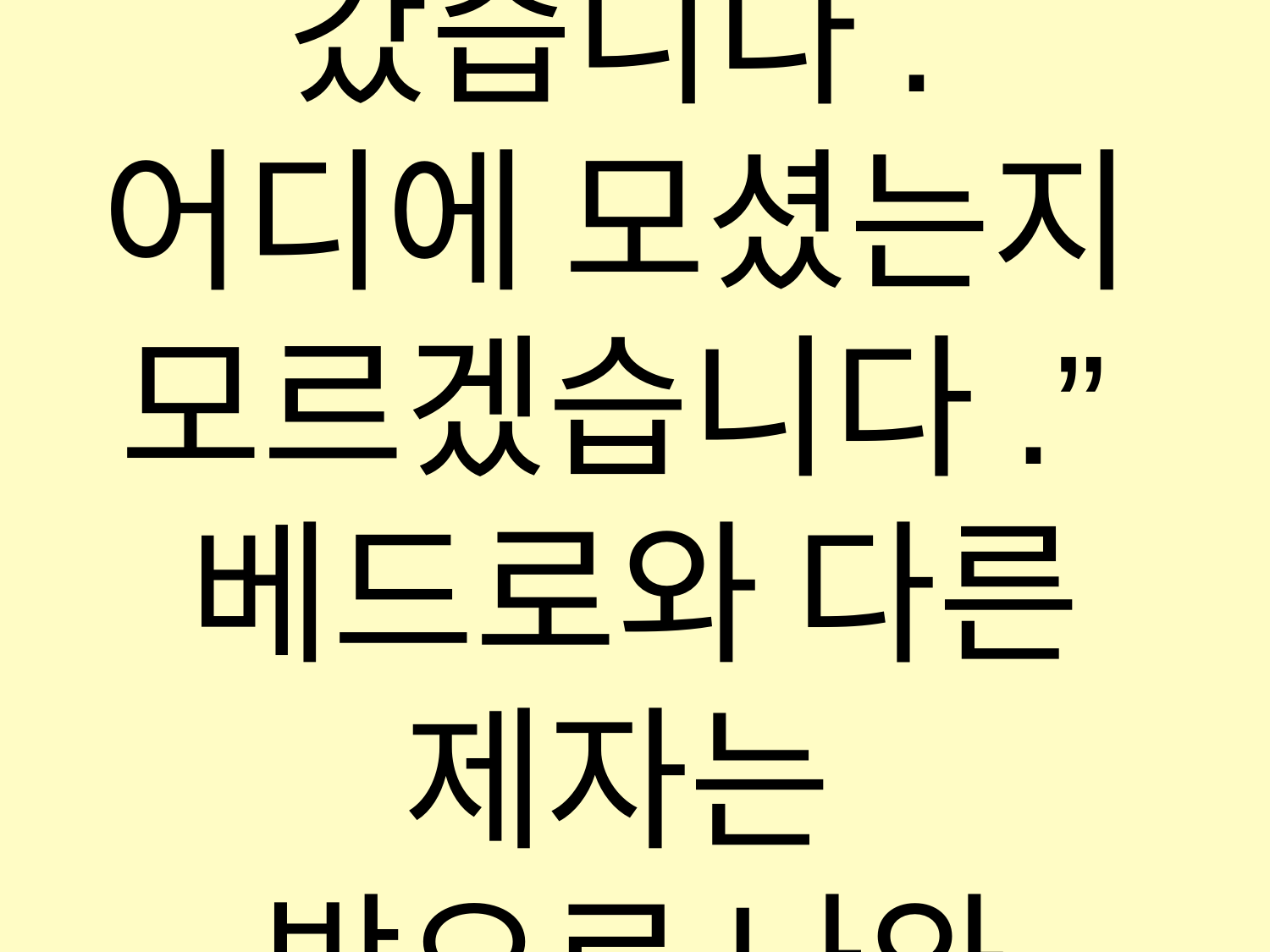

무덤에서 꺼내 갔습니다.
어디에 모셨는지
모르겠습니다.”
베드로와 다른 제자는
밖으로 나와 무덤으로